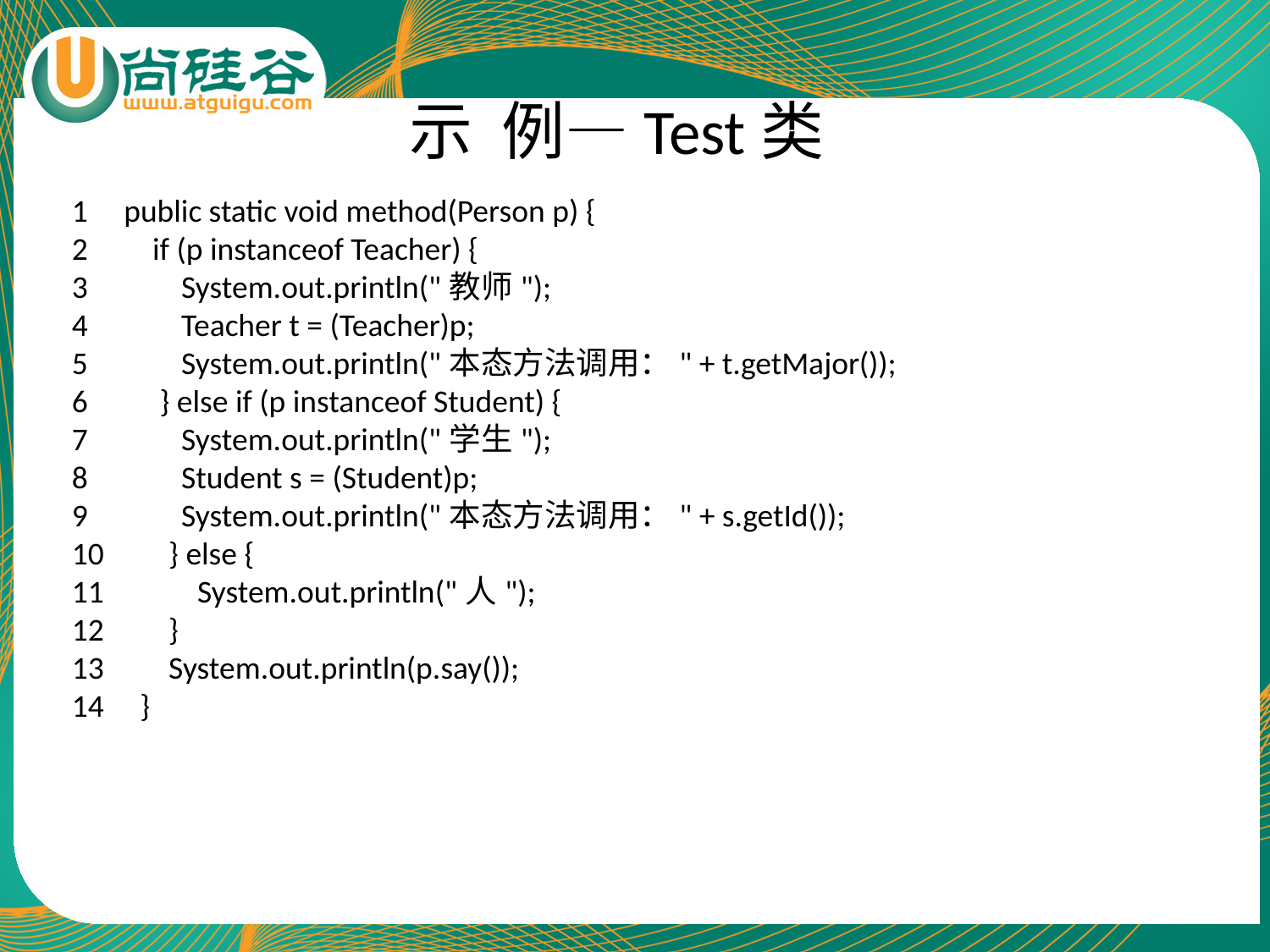

# 示  例—Test类
1     public static void method(Person p) {
2         if (p instanceof Teacher) {
3             System.out.println("教师");
4             Teacher t = (Teacher)p;
5             System.out.println("本态方法调用：" + t.getMajor());
6          } else if (p instanceof Student) {
7             System.out.println("学生");
8             Student s = (Student)p;
9             System.out.println("本态方法调用：" + s.getId());
10         } else {
11             System.out.println("人");
12         }
13         System.out.println(p.say());
14     }